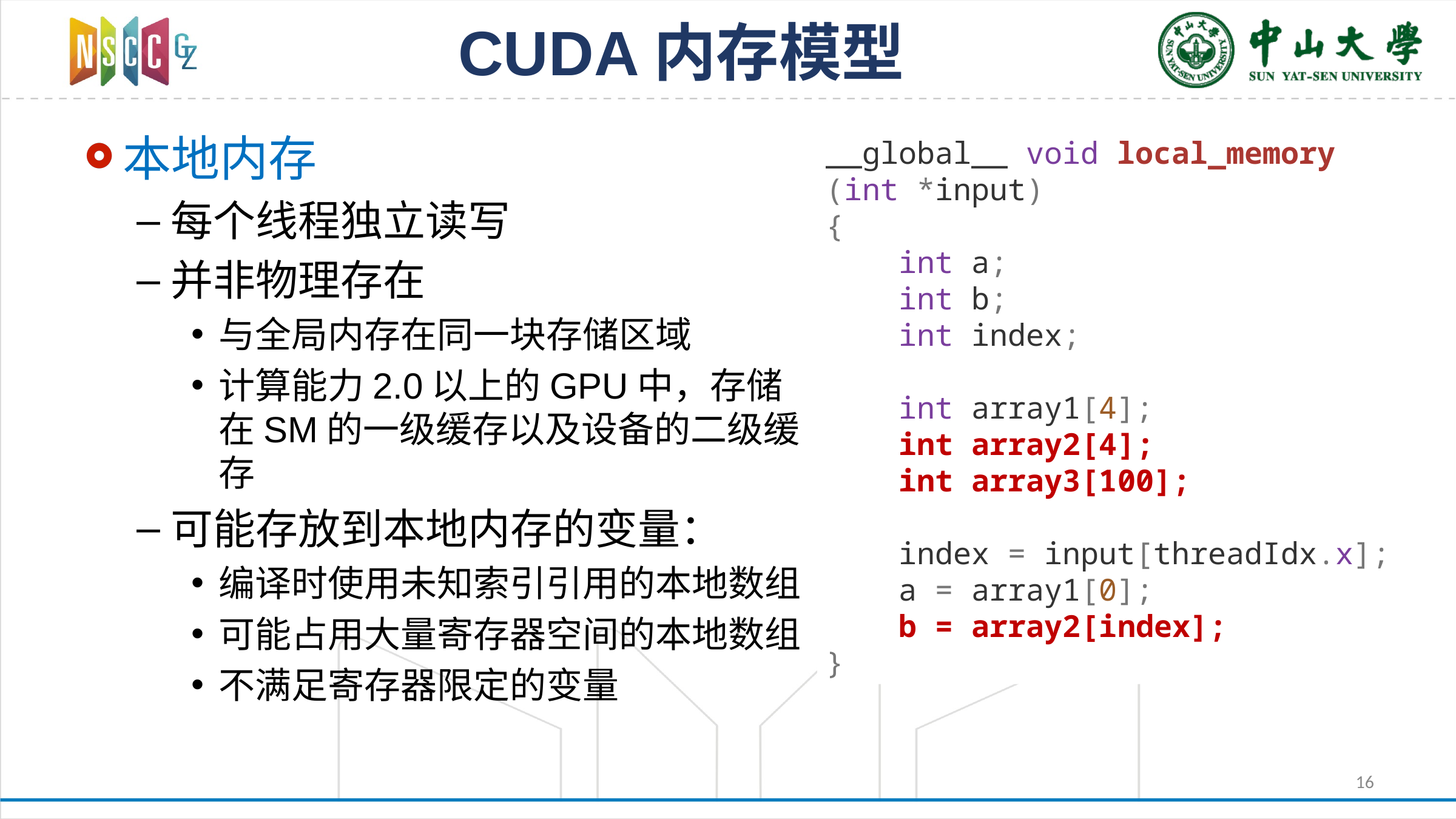

# CUDA内存模型
本地内存
每个线程独立读写
并非物理存在
与全局内存在同一块存储区域
计算能力2.0以上的GPU中，存储在SM的一级缓存以及设备的二级缓存
可能存放到本地内存的变量：
编译时使用未知索引引用的本地数组
可能占用大量寄存器空间的本地数组
不满足寄存器限定的变量
__global__ void local_memory
(int *input)
{
    int a;
    int b;
    int index;
    int array1[4];
    int array2[4];
    int array3[100];
    index = input[threadIdx.x];
    a = array1[0];
    b = array2[index];
}
16